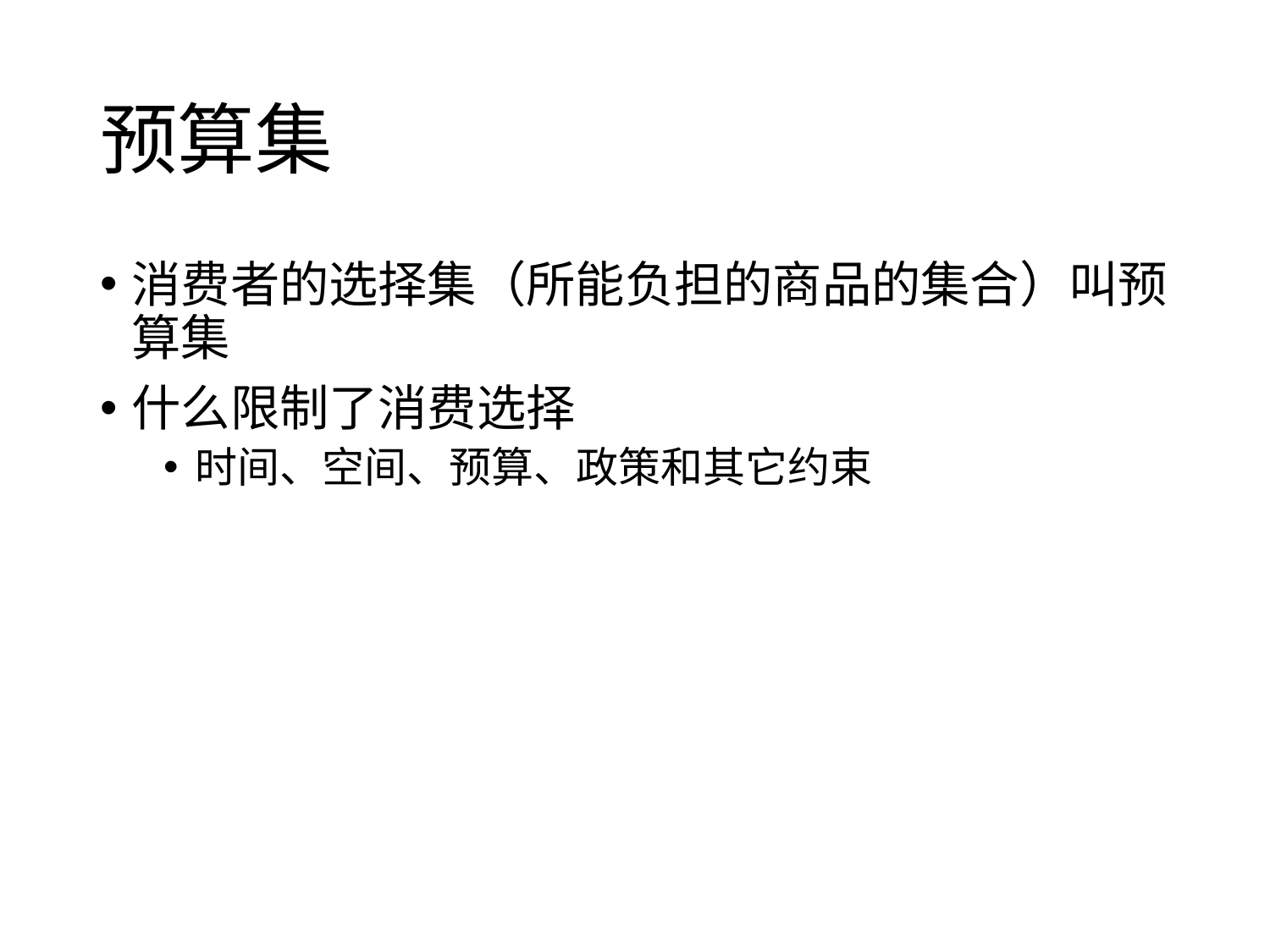

# 预算集
消费者的选择集（所能负担的商品的集合）叫预算集
什么限制了消费选择
时间、空间、预算、政策和其它约束